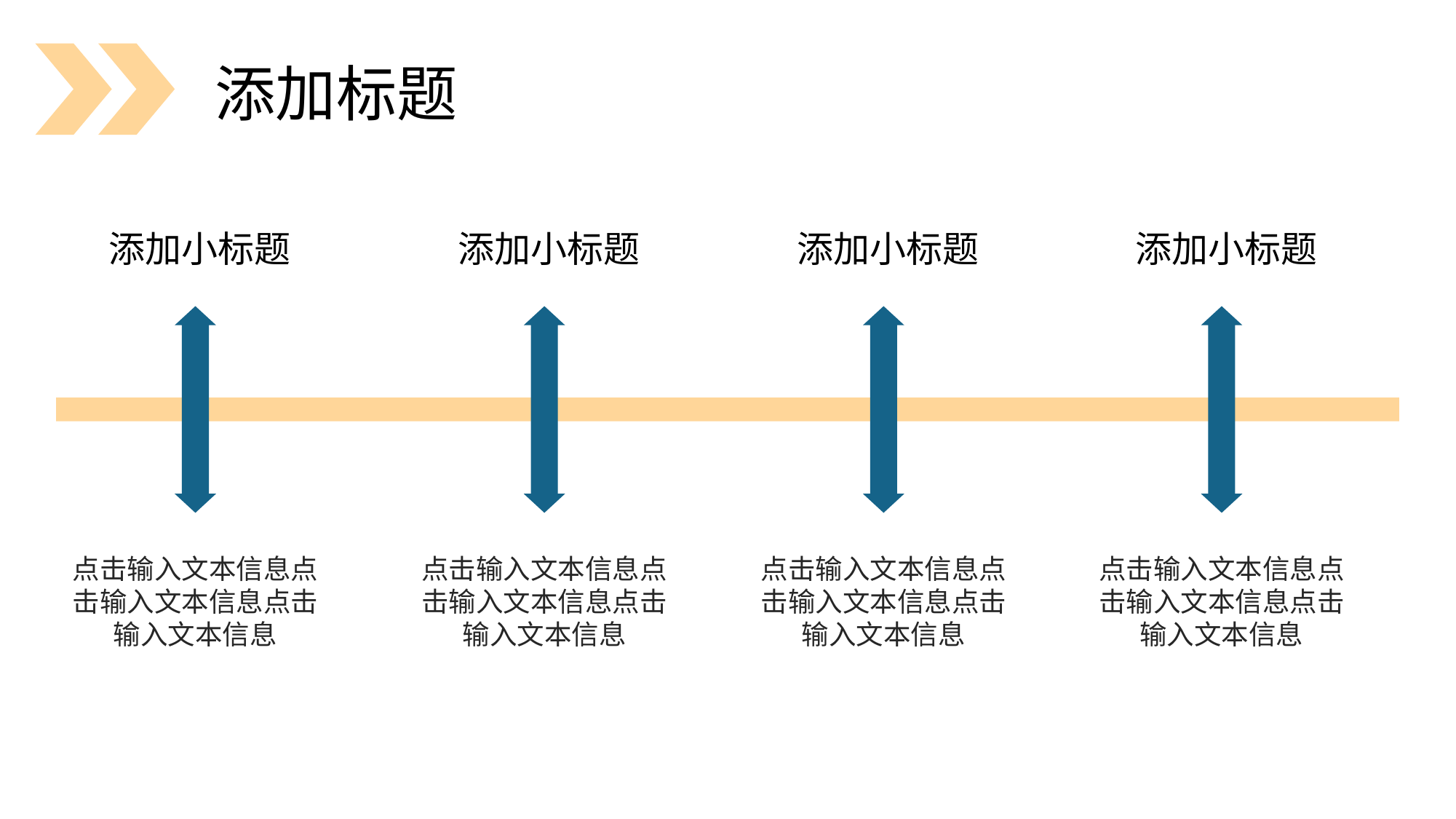

添加标题
添加小标题
添加小标题
添加小标题
添加小标题

点击输入文本信息点击输入文本信息点击输入文本信息
点击输入文本信息点击输入文本信息点击输入文本信息
点击输入文本信息点击输入文本信息点击输入文本信息
点击输入文本信息点击输入文本信息点击输入文本信息